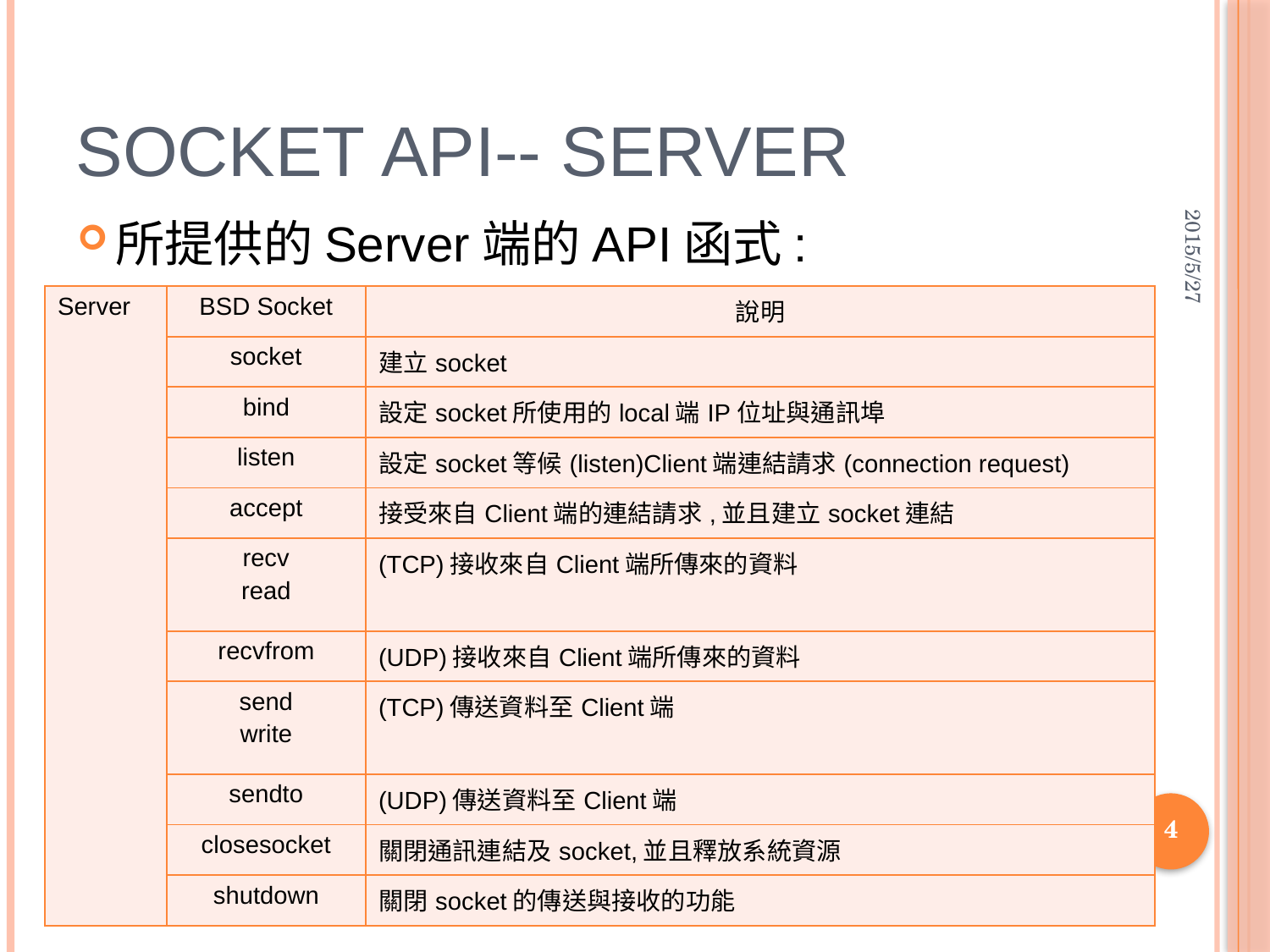

# Socket API-- Server
2015/5/27
所提供的Server端的API函式:

| Server | BSD Socket | 說明 |
| --- | --- | --- |
|  | socket | 建立socket |
|  | bind | 設定socket所使用的local端IP位址與通訊埠 |
|  | listen | 設定socket等候(listen)Client端連結請求(connection request) |
|  | accept | 接受來自Client端的連結請求,並且建立socket連結 |
|  | recv read | (TCP)接收來自Client端所傳來的資料 |
|  | recvfrom | (UDP)接收來自Client端所傳來的資料 |
|  | send write | (TCP)傳送資料至Client端 |
|  | sendto | (UDP)傳送資料至Client端 |
|  | closesocket | 關閉通訊連結及socket,並且釋放系統資源 |
|  | shutdown | 關閉socket的傳送與接收的功能 |
4